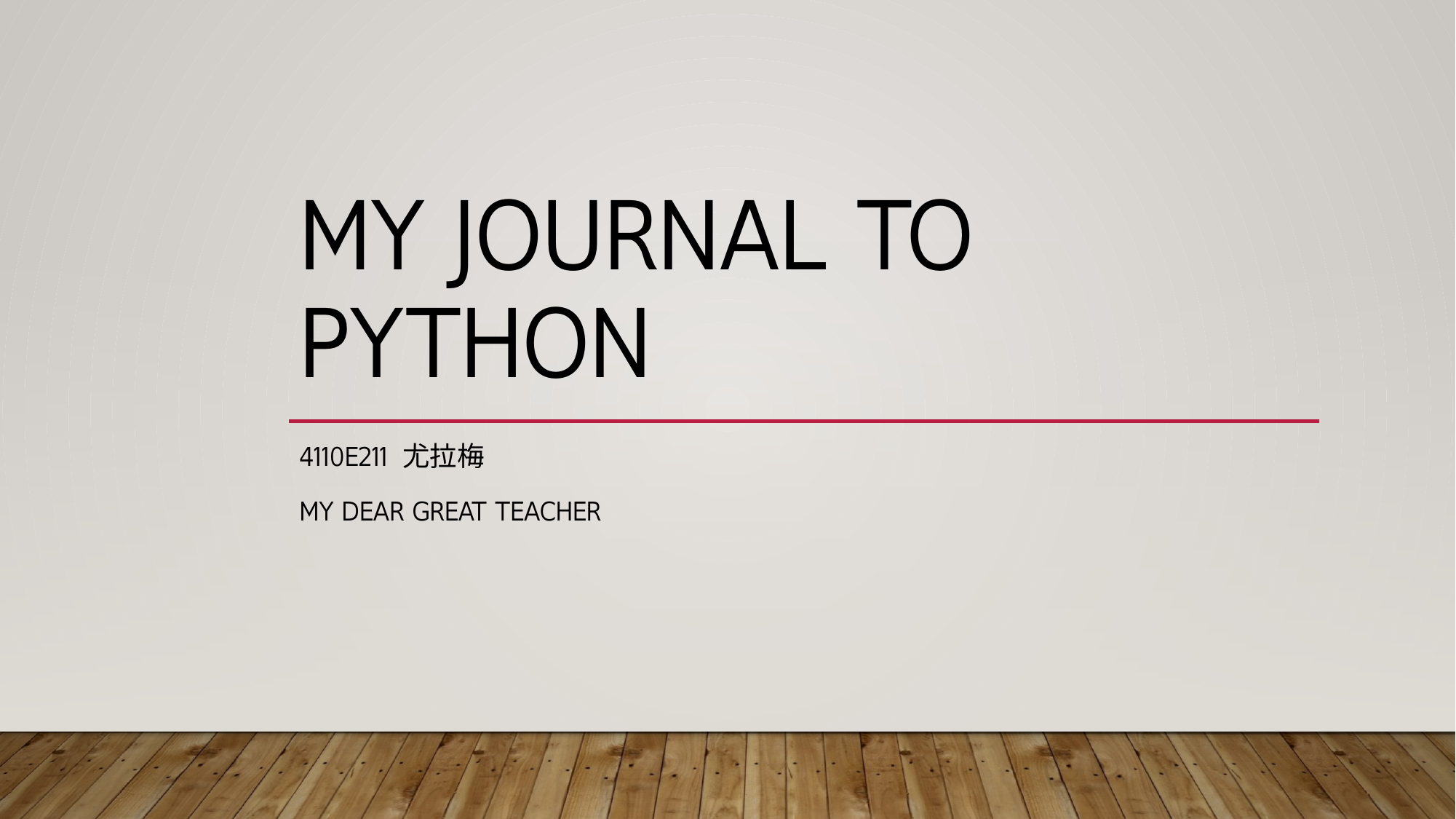

# My journal to python
4110E211 尤拉梅
MY DEAR GREAT TEACHER